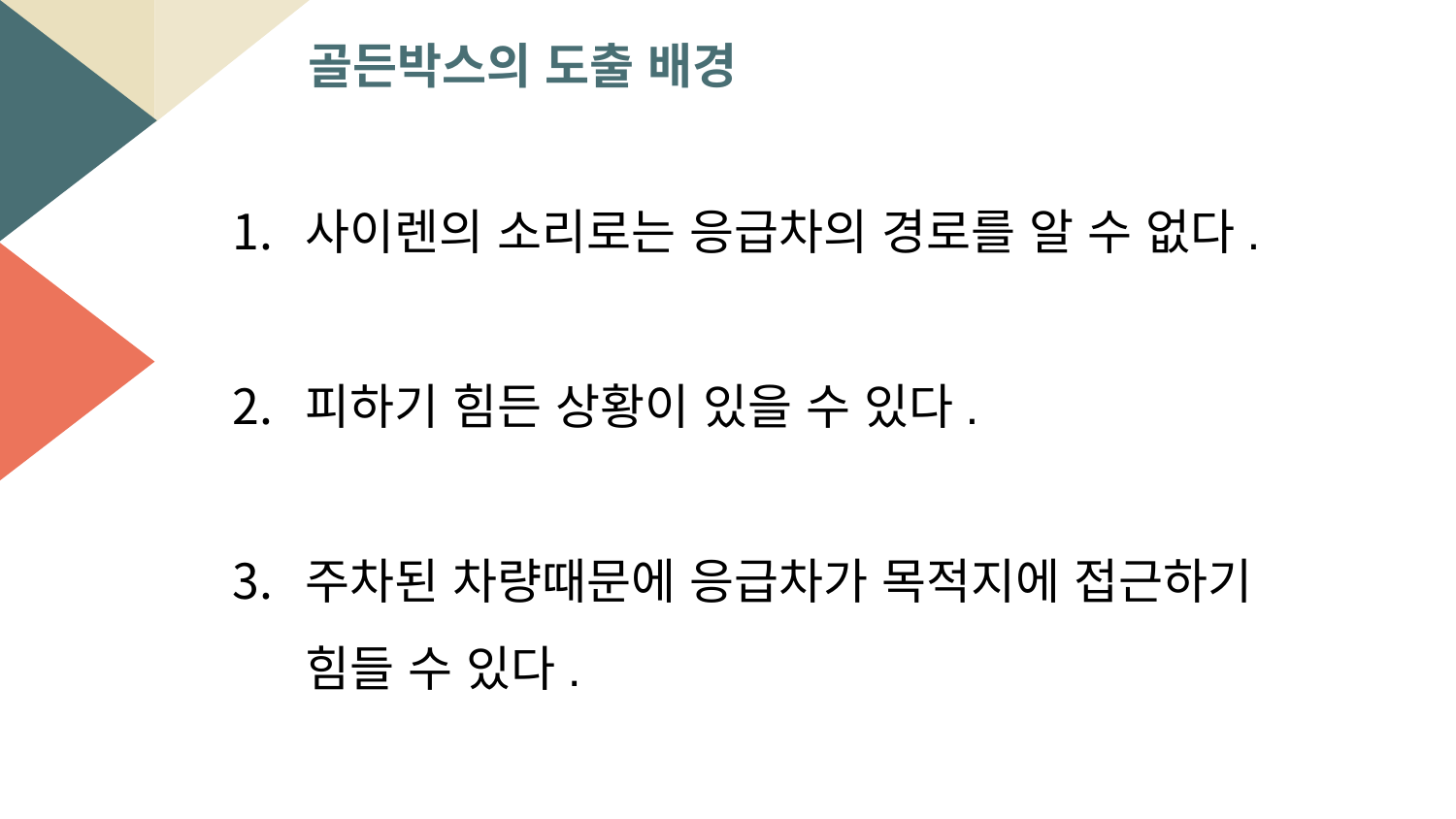

골든박스의 도출 배경
사이렌의 소리로는 응급차의 경로를 알 수 없다.

피하기 힘든 상황이 있을 수 있다.

주차된 차량때문에 응급차가 목적지에 접근하기 힘들 수 있다.